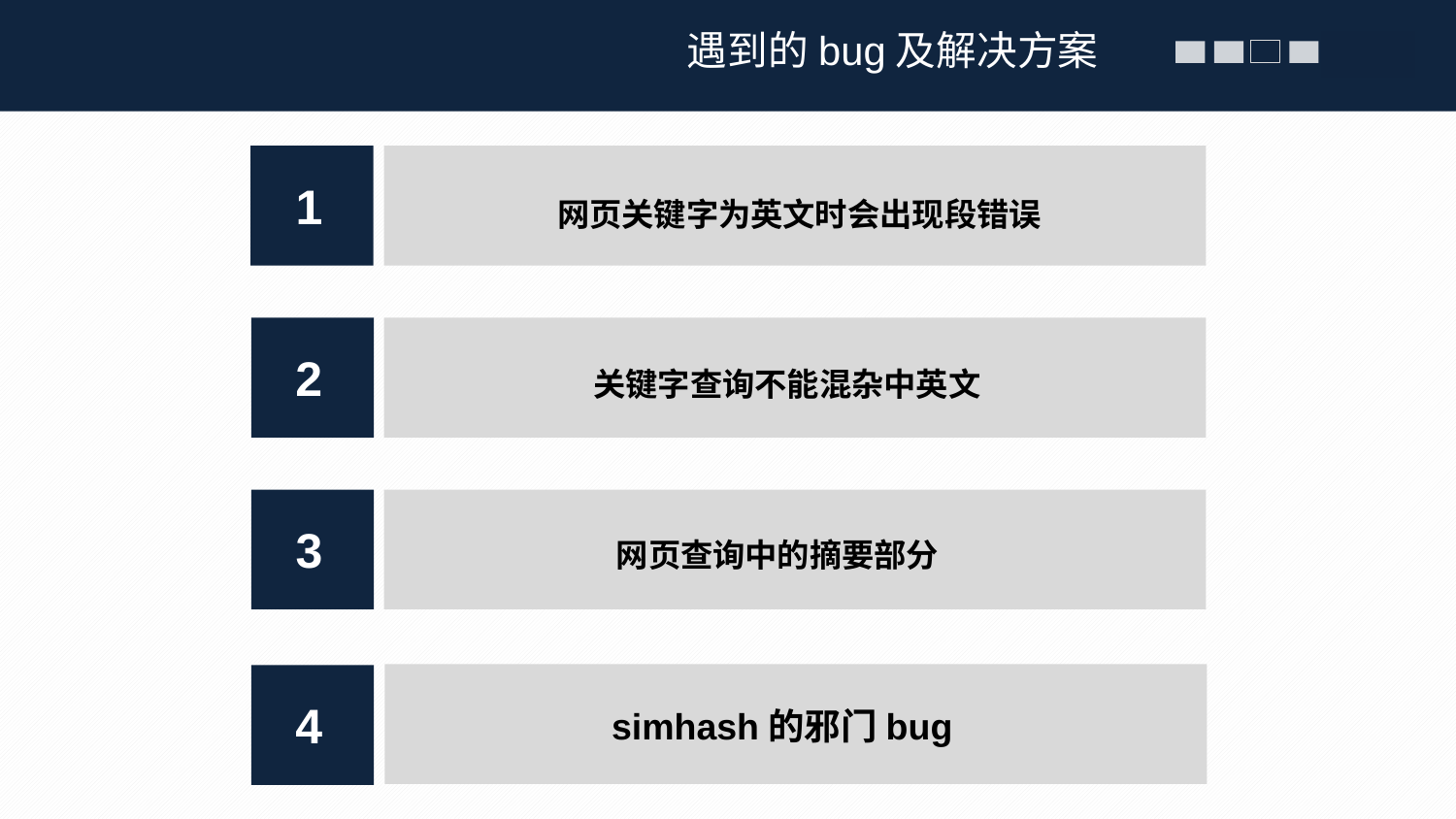

遇到的bug及解决方案

网页关键字为英文时会出现段错误
1

关键字查询不能混杂中英文
2

网页查询中的摘要部分

3

4
simhash的邪门bug